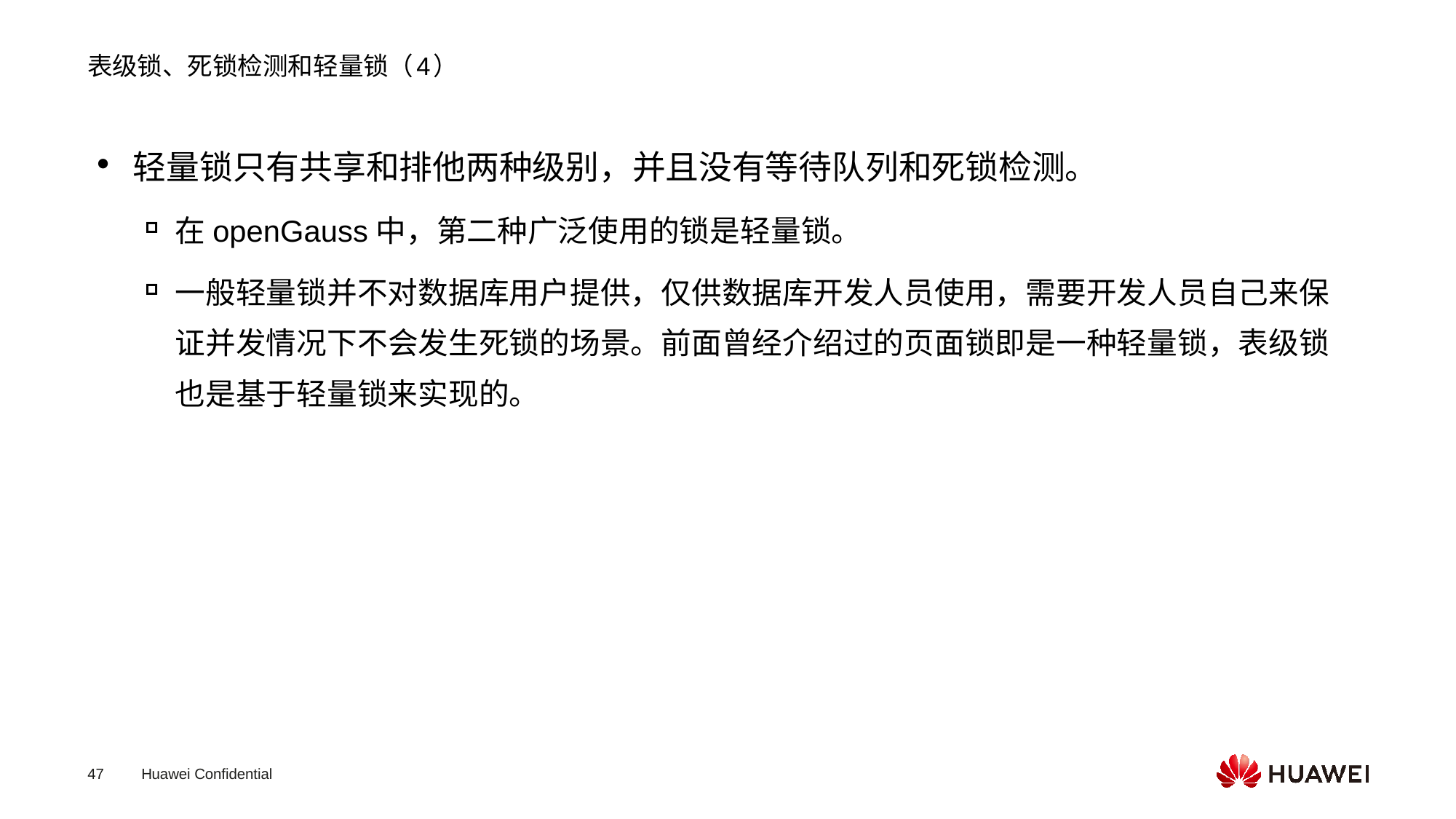

# 表级锁、死锁检测和轻量锁（4）
轻量锁只有共享和排他两种级别，并且没有等待队列和死锁检测。
在openGauss中，第二种广泛使用的锁是轻量锁。
一般轻量锁并不对数据库用户提供，仅供数据库开发人员使用，需要开发人员自己来保证并发情况下不会发生死锁的场景。前面曾经介绍过的页面锁即是一种轻量锁，表级锁也是基于轻量锁来实现的。